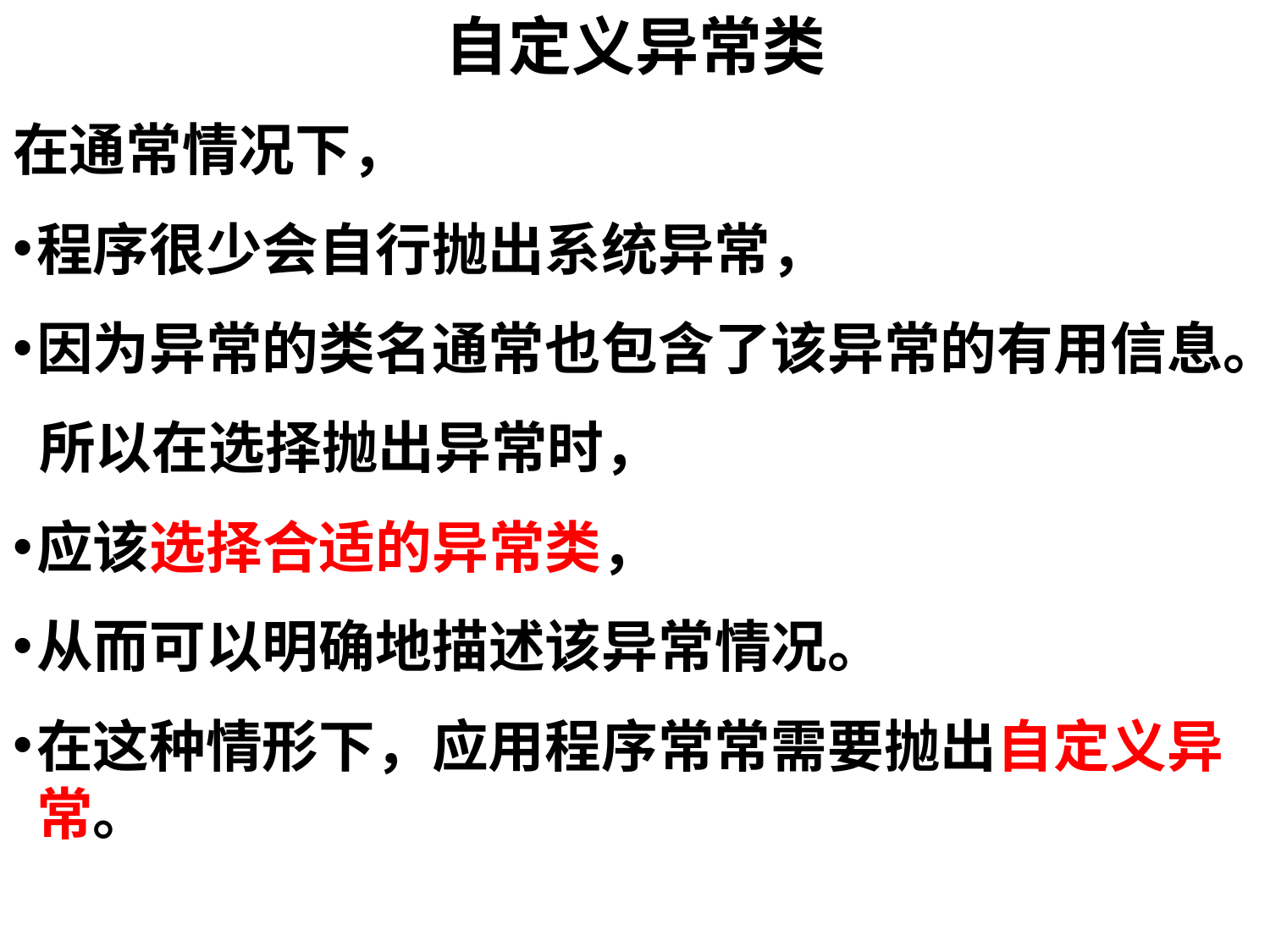

自定义异常类
在通常情况下，
程序很少会自行抛出系统异常，
因为异常的类名通常也包含了该异常的有用信息。
 所以在选择抛出异常时，
应该选择合适的异常类，
从而可以明确地描述该异常情况。
在这种情形下，应用程序常常需要抛出自定义异常。